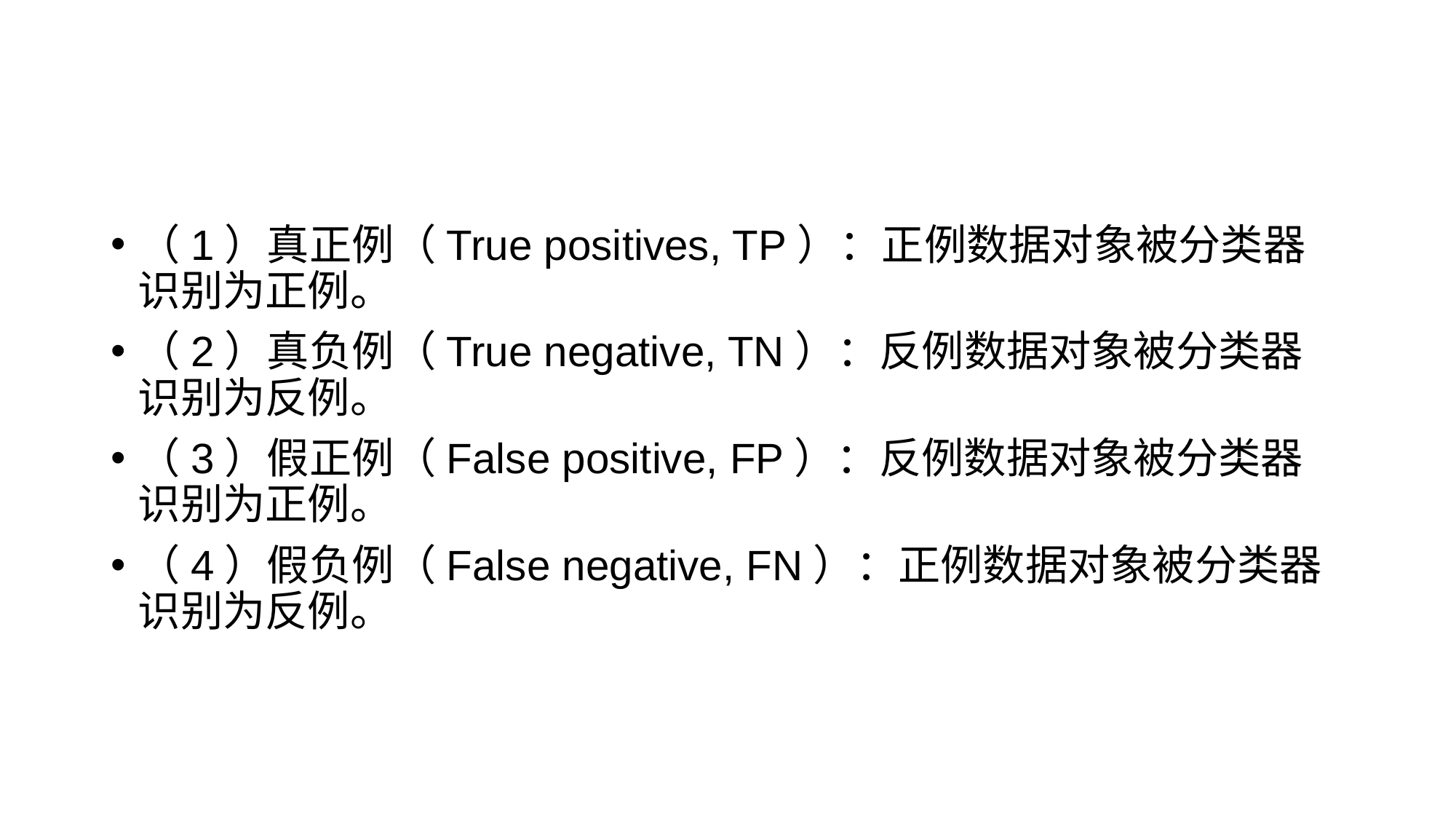

#
（1）真正例（True positives, TP）：正例数据对象被分类器识别为正例。
（2）真负例（True negative, TN）：反例数据对象被分类器识别为反例。
（3）假正例（False positive, FP）：反例数据对象被分类器识别为正例。
（4）假负例（False negative, FN）：正例数据对象被分类器识别为反例。